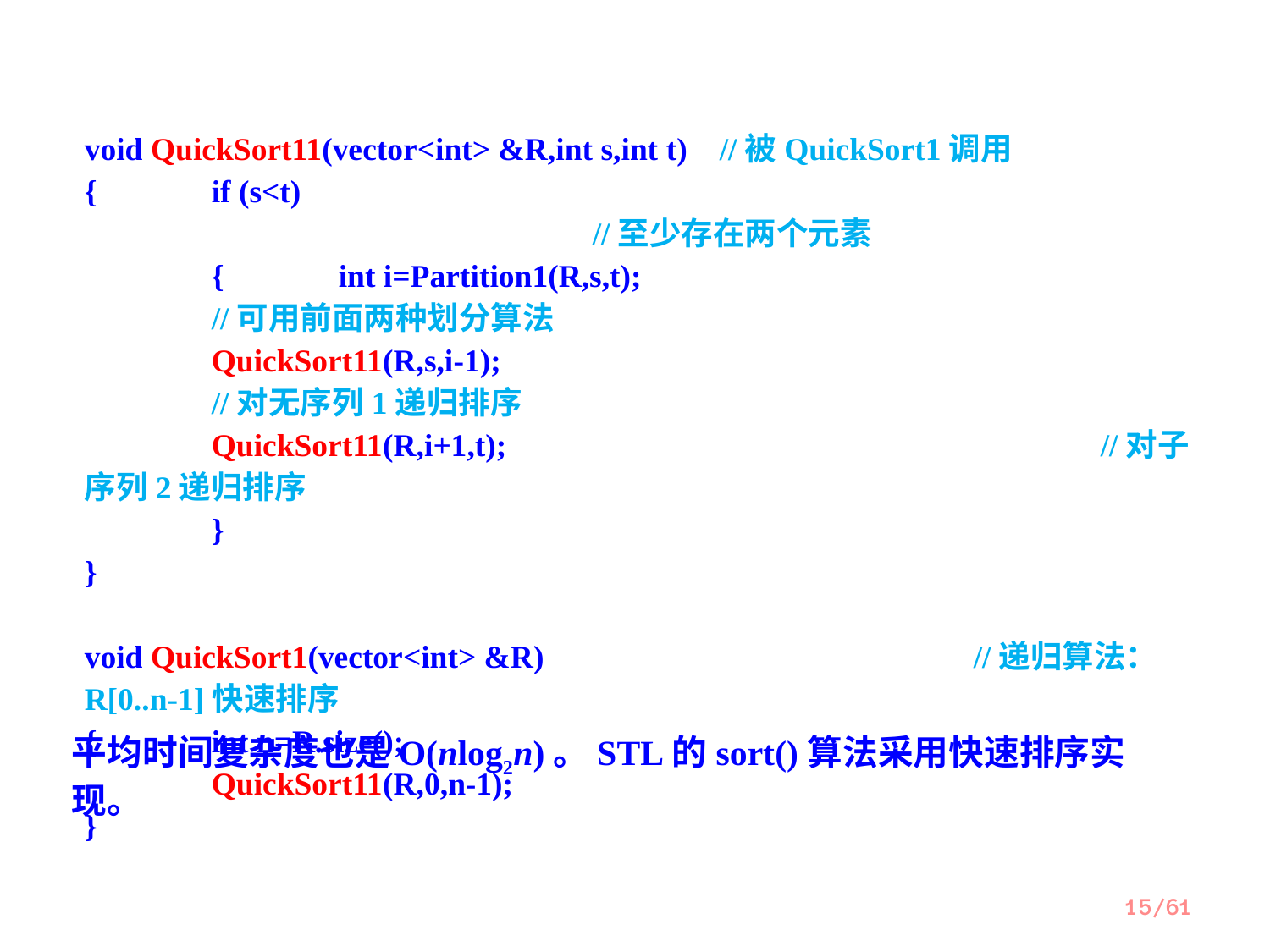

void QuickSort11(vector<int> &R,int s,int t)	//被QuickSort1调用
{    	if (s<t) 											//至少存在两个元素
     	{	int i=Partition1(R,s,t); 					//可用前面两种划分算法
          	QuickSort11(R,s,i-1); 						//对无序列1递归排序
          	QuickSort11(R,i+1,t); 					//对子序列2递归排序
     	}
}

void QuickSort1(vector<int> &R)				//递归算法：R[0..n-1]快速排序
{    	int n=R.size();
     	QuickSort11(R,0,n-1);
}
平均时间复杂度也是O(nlog2n)。STL的sort()算法采用快速排序实现。
15/61